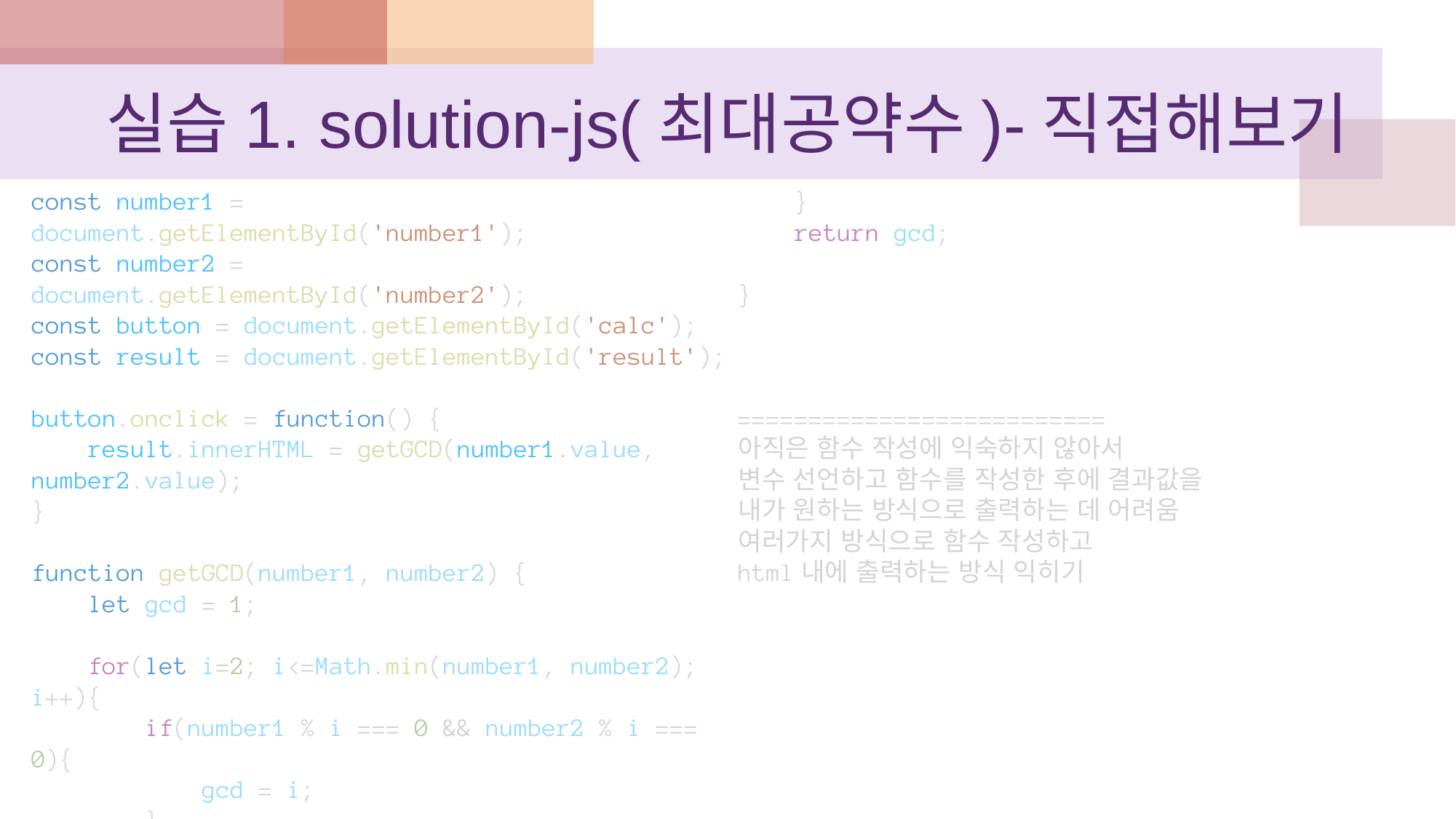

# 실습1. solution-js(최대공약수)-직접해보기
const number1 = document.getElementById('number1');
const number2 = document.getElementById('number2');
const button = document.getElementById('calc');
const result = document.getElementById('result');
button.onclick = function() {
    result.innerHTML = getGCD(number1.value, number2.value);
}
function getGCD(number1, number2) {
    let gcd = 1;

    for(let i=2; i<=Math.min(number1, number2); i++){
        if(number1 % i === 0 && number2 % i === 0){
            gcd = i;
        }
    }
    return gcd;
}

==========================
아직은 함수 작성에 익숙하지 않아서
변수 선언하고 함수를 작성한 후에 결과값을
내가 원하는 방식으로 출력하는 데 어려움
여러가지 방식으로 함수 작성하고
html내에 출력하는 방식 익히기